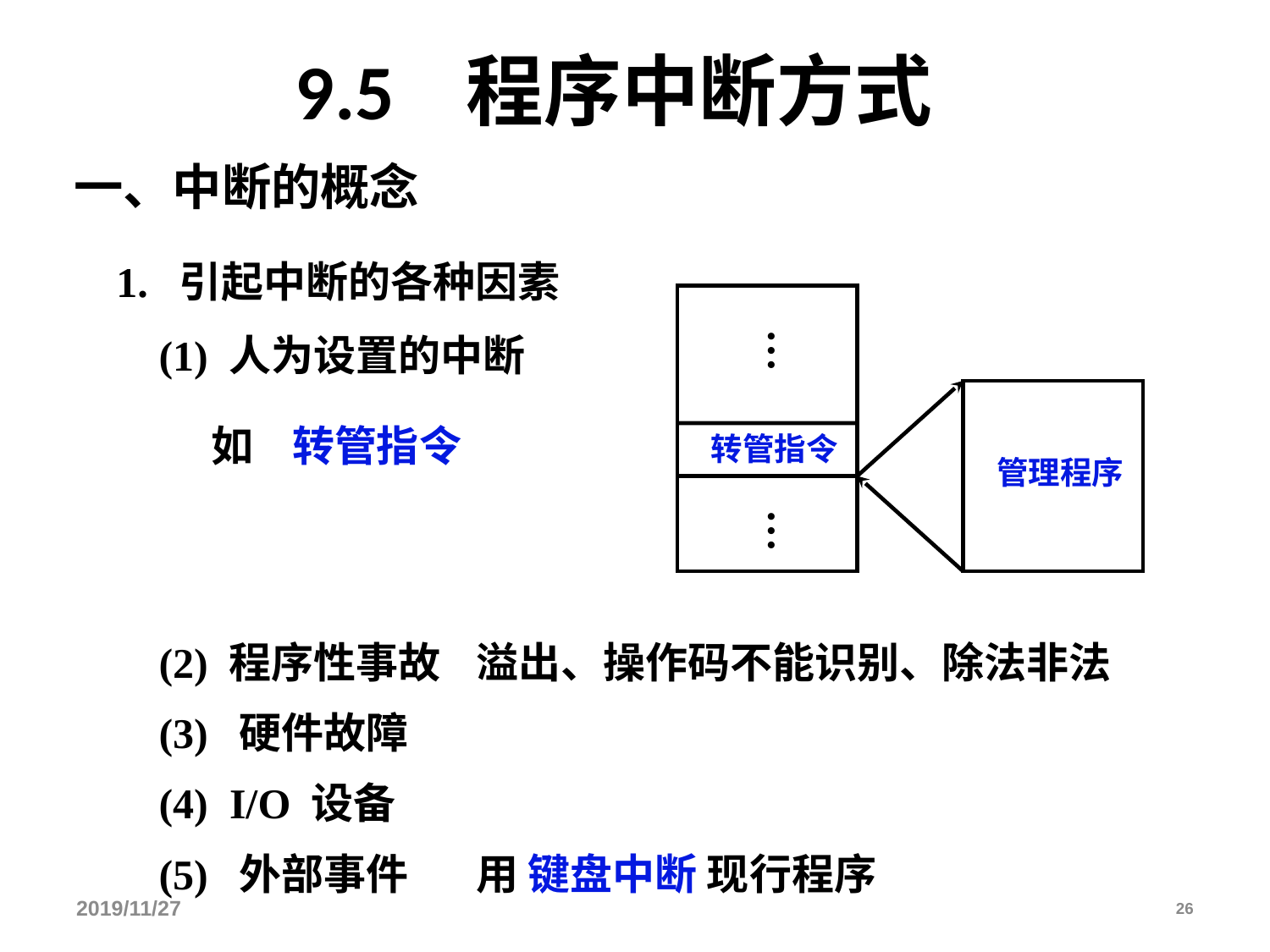

9.5   程序中断方式
一、中断的概念
1.  引起中断的各种因素

…

转管指令
管理程序

…
(1) 人为设置的中断
如    转管指令
(2) 程序性事故
溢出、操作码不能识别、除法非法
(3)  硬件故障
(4)  I/O 设备
(5)  外部事件
用 键盘中断 现行程序
2019/11/27
26